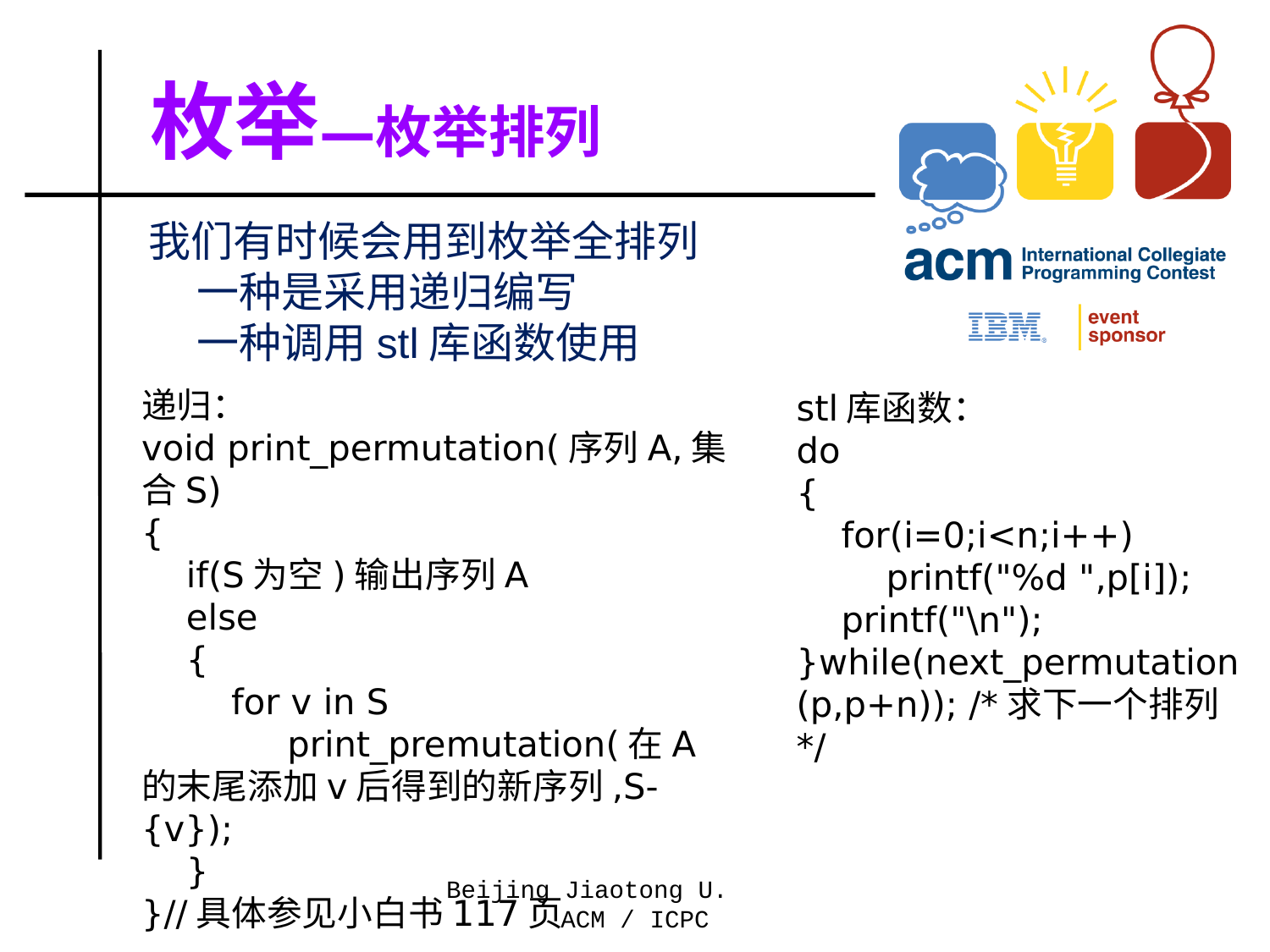

枚举—枚举排列
# 我们有时候会用到枚举全排列
    一种是采用递归编写
    一种调用stl库函数使用

递归：
void print_permutation(序列A,集合S)
{
    if(S为空)输出序列A
    else
    {
        for v in S
             print_premutation(在A的末尾添加v后得到的新序列,S-{v});
    }
}//具体参见小白书117页
stl库函数：
do
{
    for(i=0;i<n;i++)
        printf("%d ",p[i]);
    printf("\n");
}while(next_permutation(p,p+n)); /*求下一个排列*/